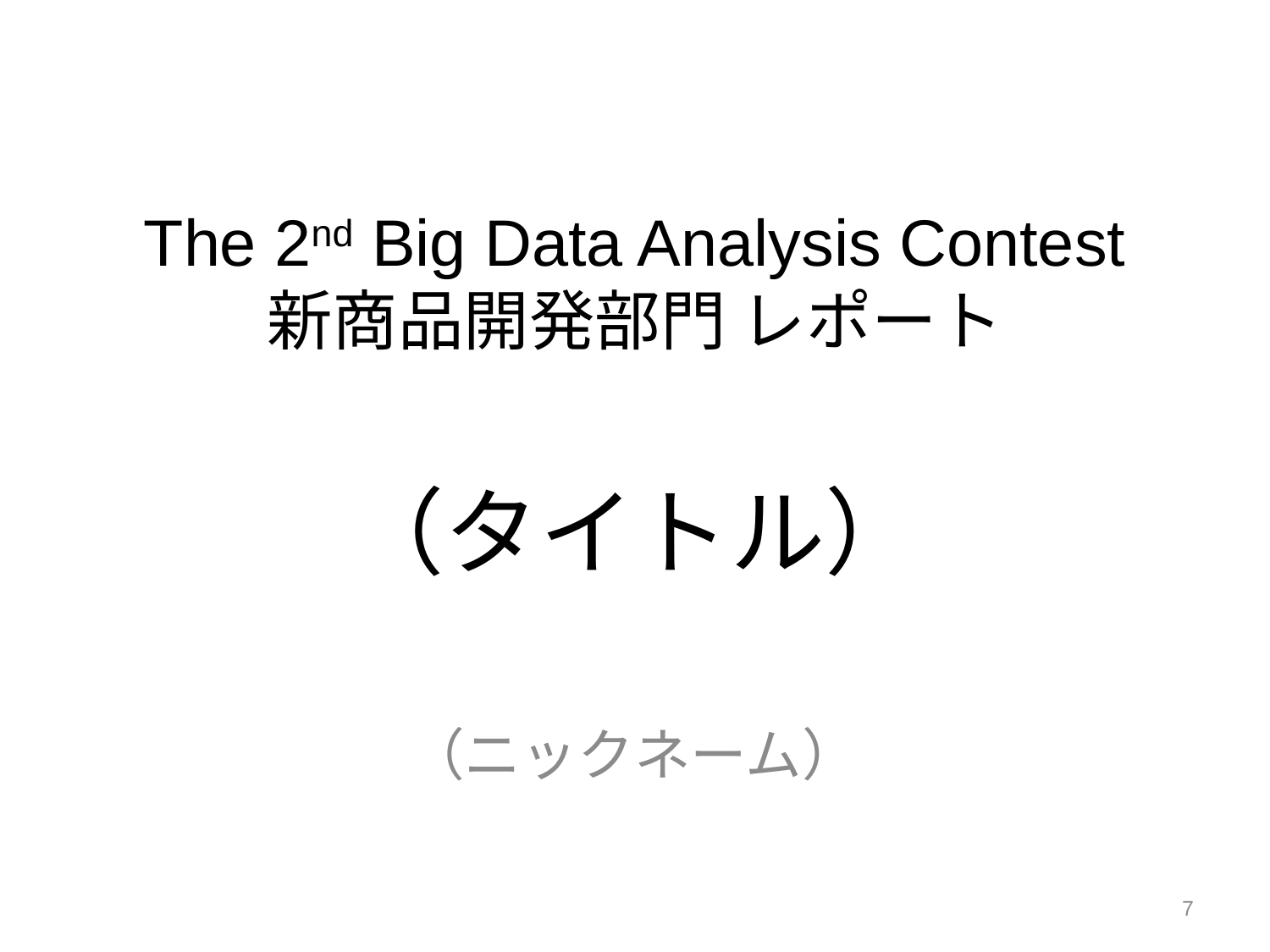

# The 2nd Big Data Analysis Contest 新商品開発部門 レポート
（タイトル）
（ニックネーム）
7